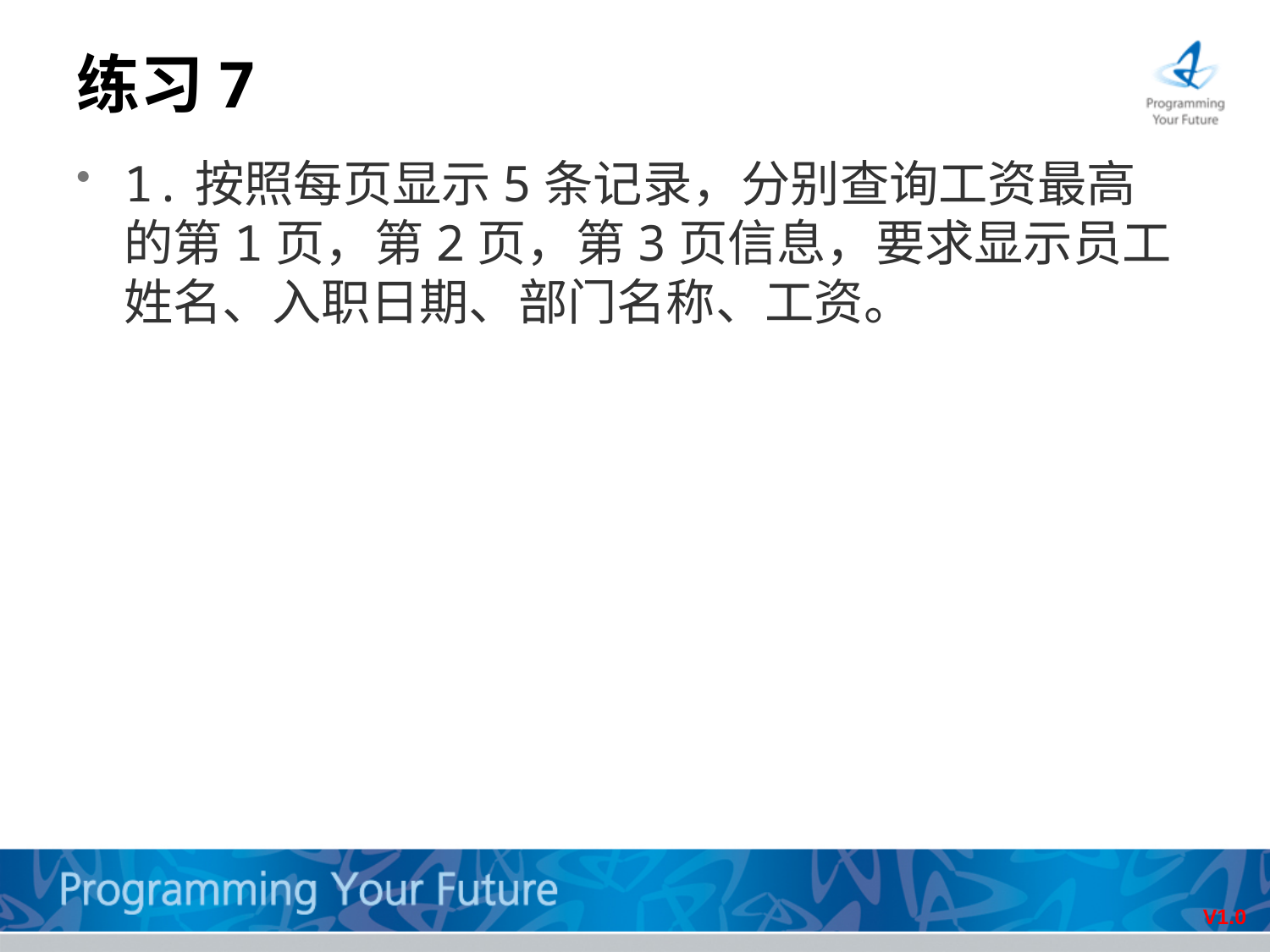

# 练习7
1.按照每页显示5条记录，分别查询工资最高的第1页，第2页，第3页信息，要求显示员工姓名、入职日期、部门名称、工资。